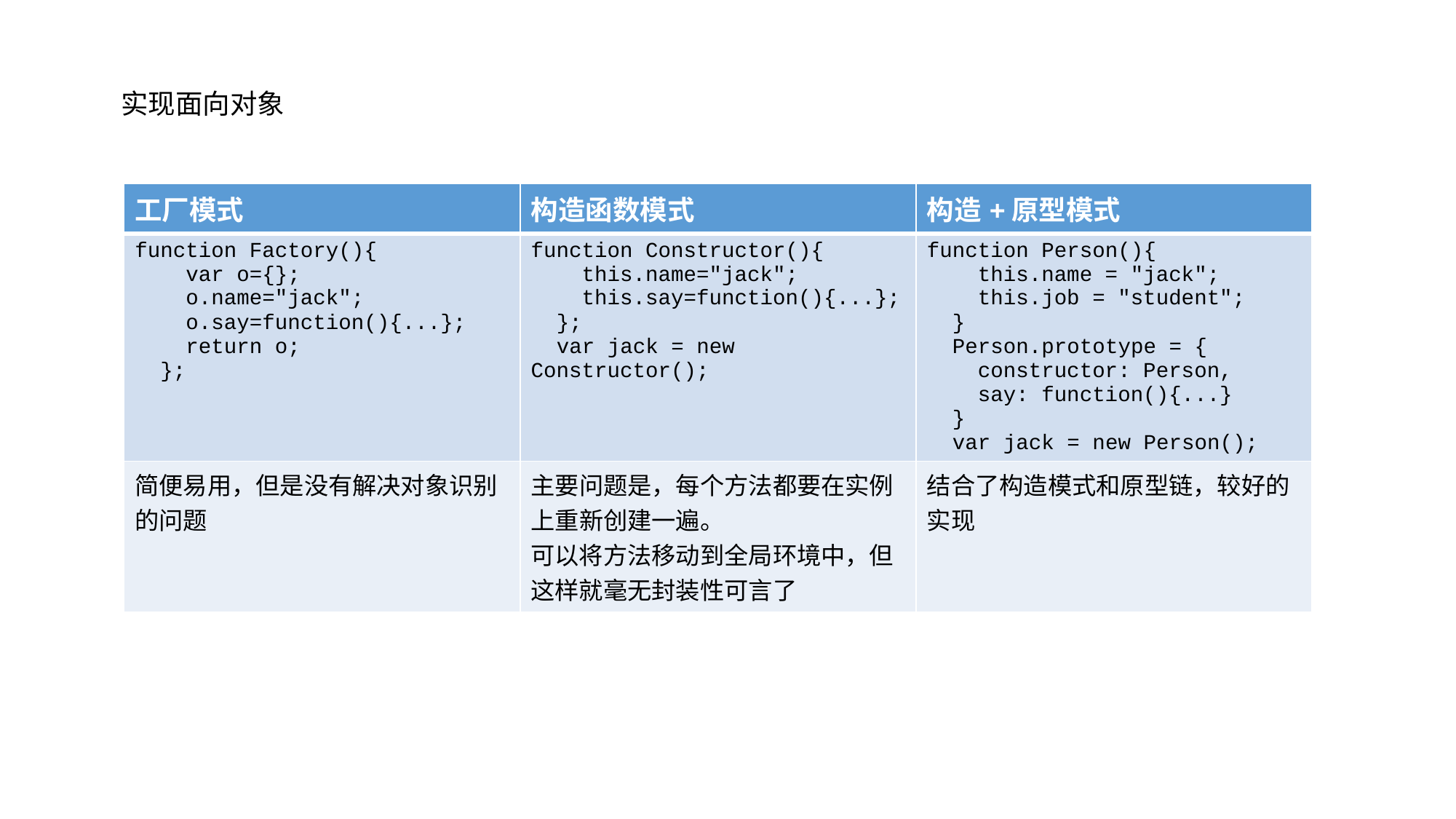

实现面向对象
| 工厂模式 | 构造函数模式 | 构造+原型模式 |
| --- | --- | --- |
| function Factory(){ var o={}; o.name="jack"; o.say=function(){...}; return o; }; | function Constructor(){ this.name="jack"; this.say=function(){...}; }; var jack = new Constructor(); | function Person(){ this.name = "jack"; this.job = "student"; } Person.prototype = { constructor: Person, say: function(){...} } var jack = new Person(); |
| 简便易用，但是没有解决对象识别的问题 | 主要问题是，每个方法都要在实例上重新创建一遍。 可以将方法移动到全局环境中，但这样就毫无封装性可言了 | 结合了构造模式和原型链，较好的实现 |